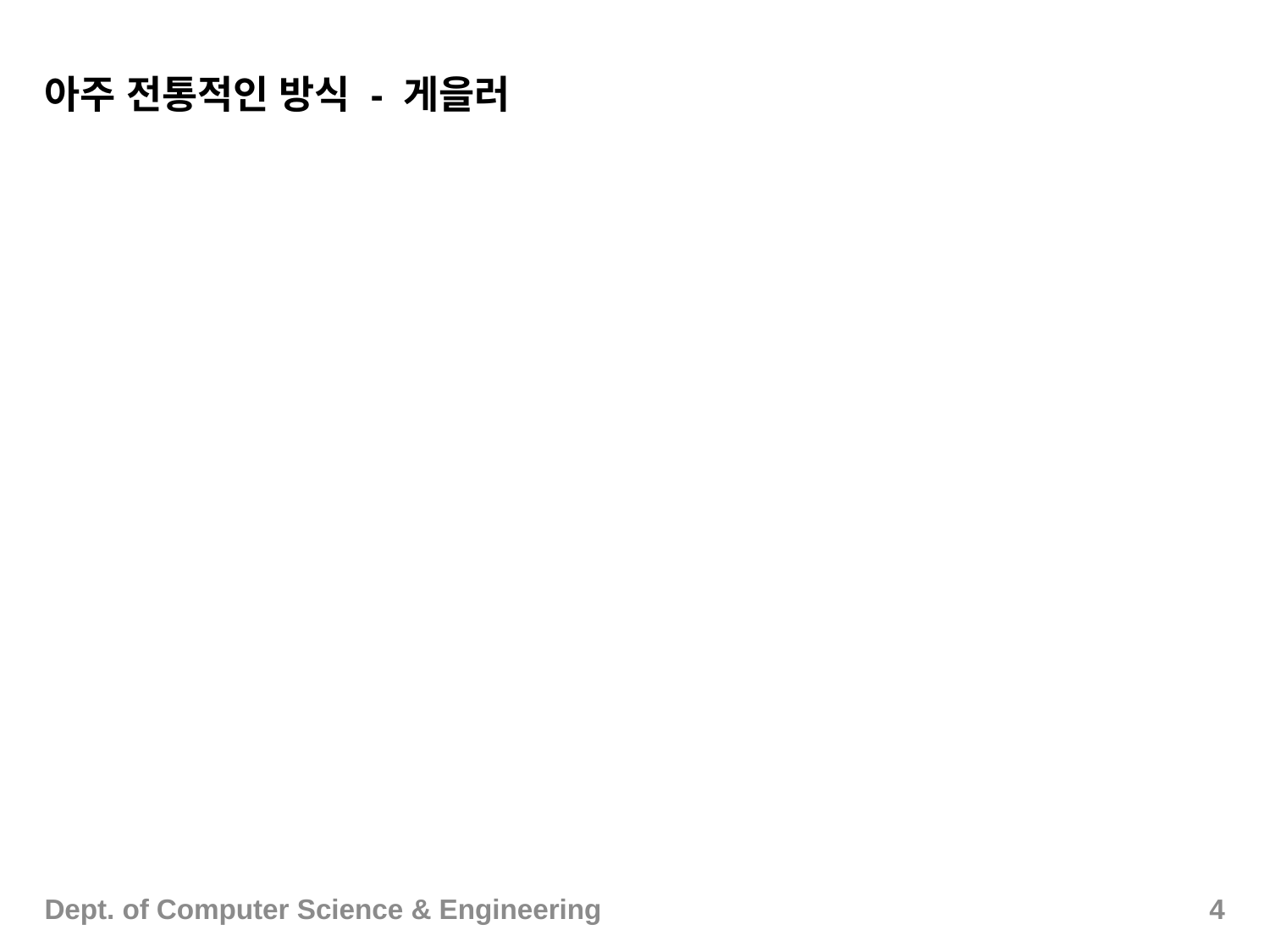

# 아주 전통적인 방식 - 게을러

Dept. of Computer Science & Engineering
4